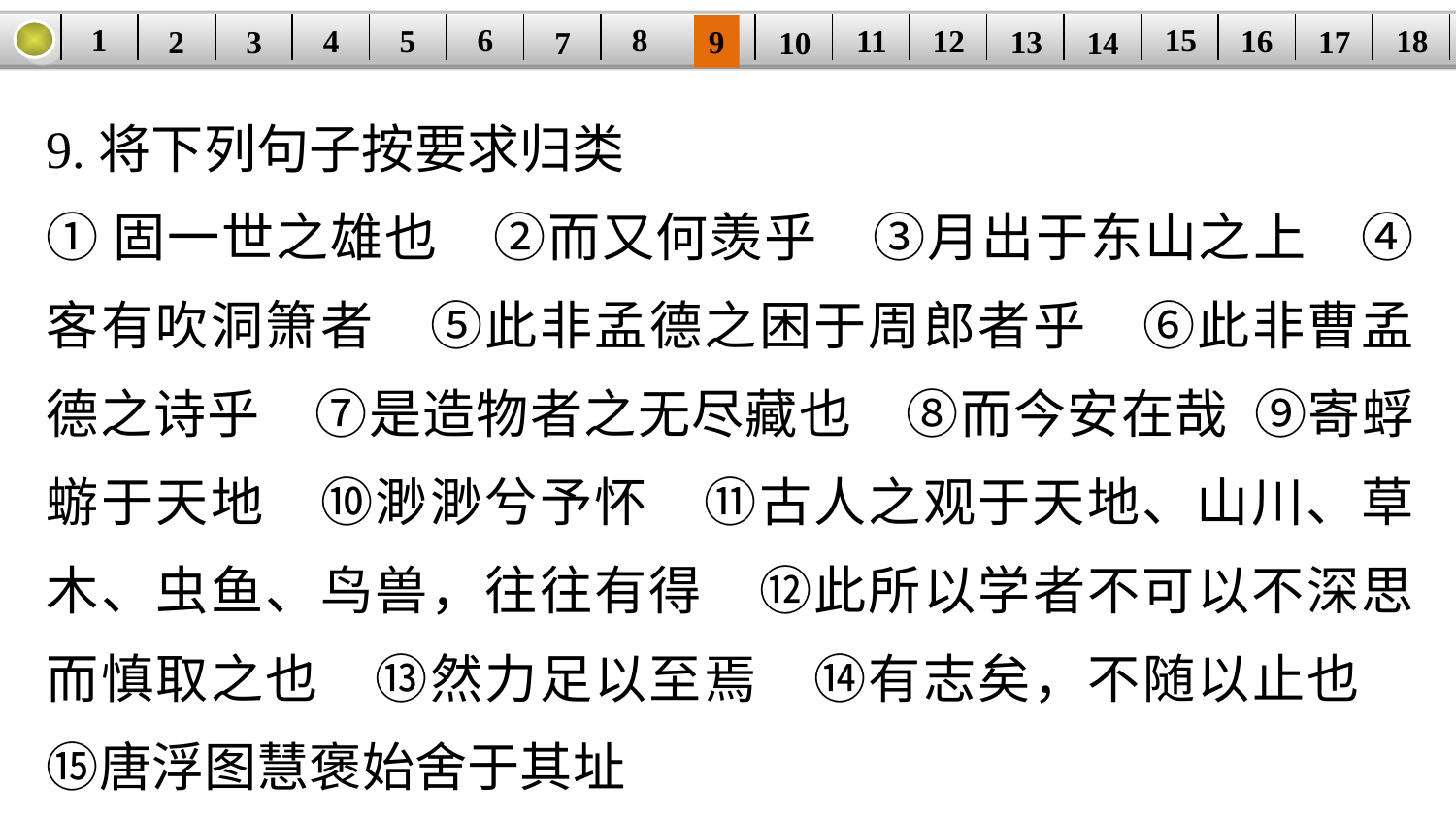

1
8
15
6
11
18
5
16
|  |  |  |  |  |  |  |  |  |  |  |  |  |  |  |  |  |  |
| --- | --- | --- | --- | --- | --- | --- | --- | --- | --- | --- | --- | --- | --- | --- | --- | --- | --- |
12
4
17
13
3
9
2
14
7
10

9.将下列句子按要求归类
①固一世之雄也　②而又何羡乎　③月出于东山之上　④客有吹洞箫者　⑤此非孟德之困于周郎者乎　⑥此非曹孟德之诗乎　⑦是造物者之无尽藏也　⑧而今安在哉  ⑨寄蜉蝣于天地　⑩渺渺兮予怀　⑪古人之观于天地、山川、草木、虫鱼、鸟兽，往往有得　⑫此所以学者不可以不深思而慎取之也　⑬然力足以至焉　⑭有志矣，不随以止也　⑮唐浮图慧褒始舍于其址